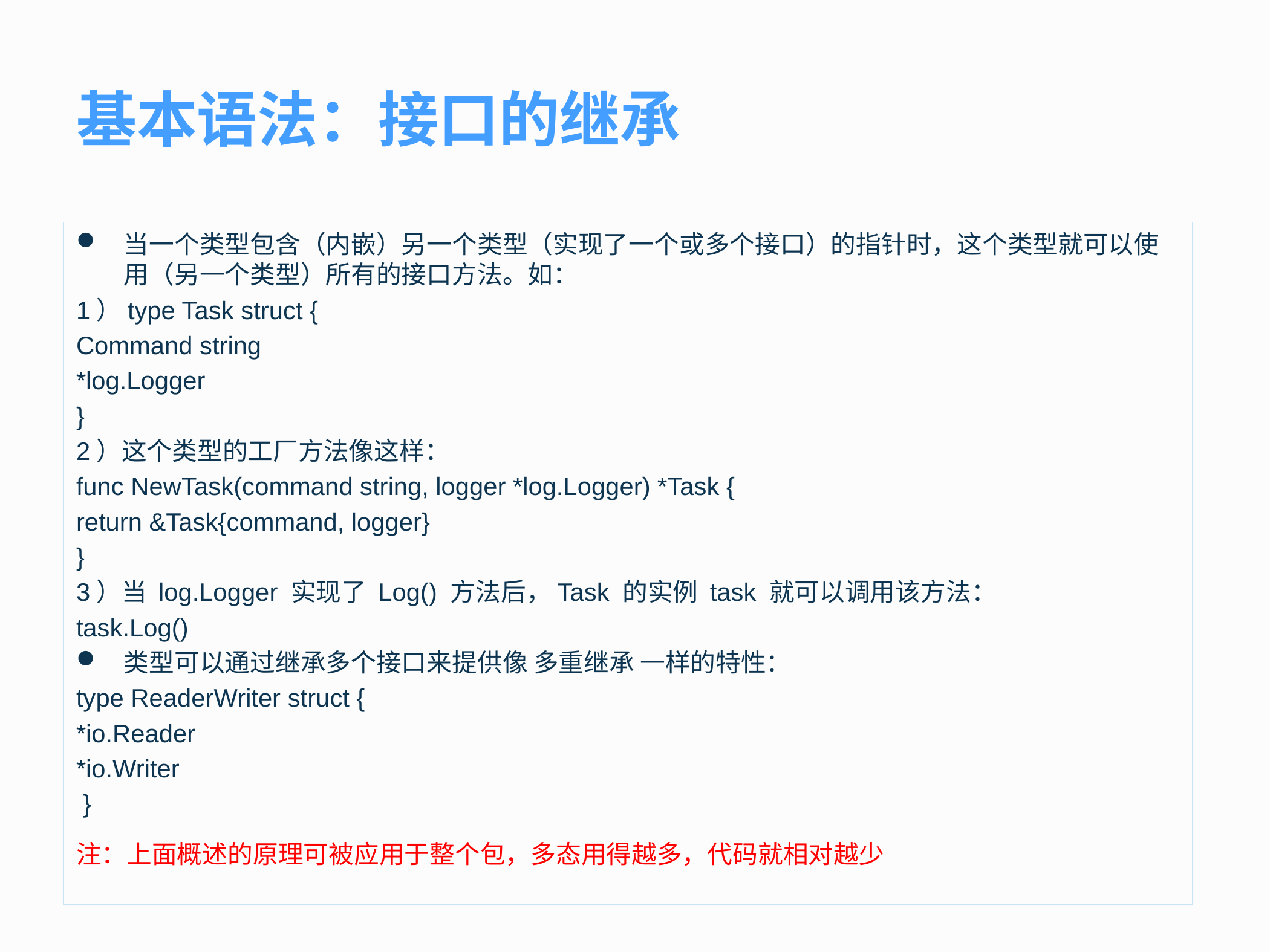

# 基本语法：接口的继承
当一个类型包含（内嵌）另一个类型（实现了一个或多个接口）的指针时，这个类型就可以使用（另一个类型）所有的接口方法。如：
1）type Task struct {
Command string
*log.Logger
}
2）这个类型的工厂方法像这样：
func NewTask(command string, logger *log.Logger) *Task {
return &Task{command, logger}
}
3）当 log.Logger 实现了 Log() 方法后，Task 的实例 task 就可以调用该方法：
task.Log()
类型可以通过继承多个接口来提供像 多重继承 一样的特性：
type ReaderWriter struct {
*io.Reader
*io.Writer
 }
注：上面概述的原理可被应用于整个包，多态用得越多，代码就相对越少